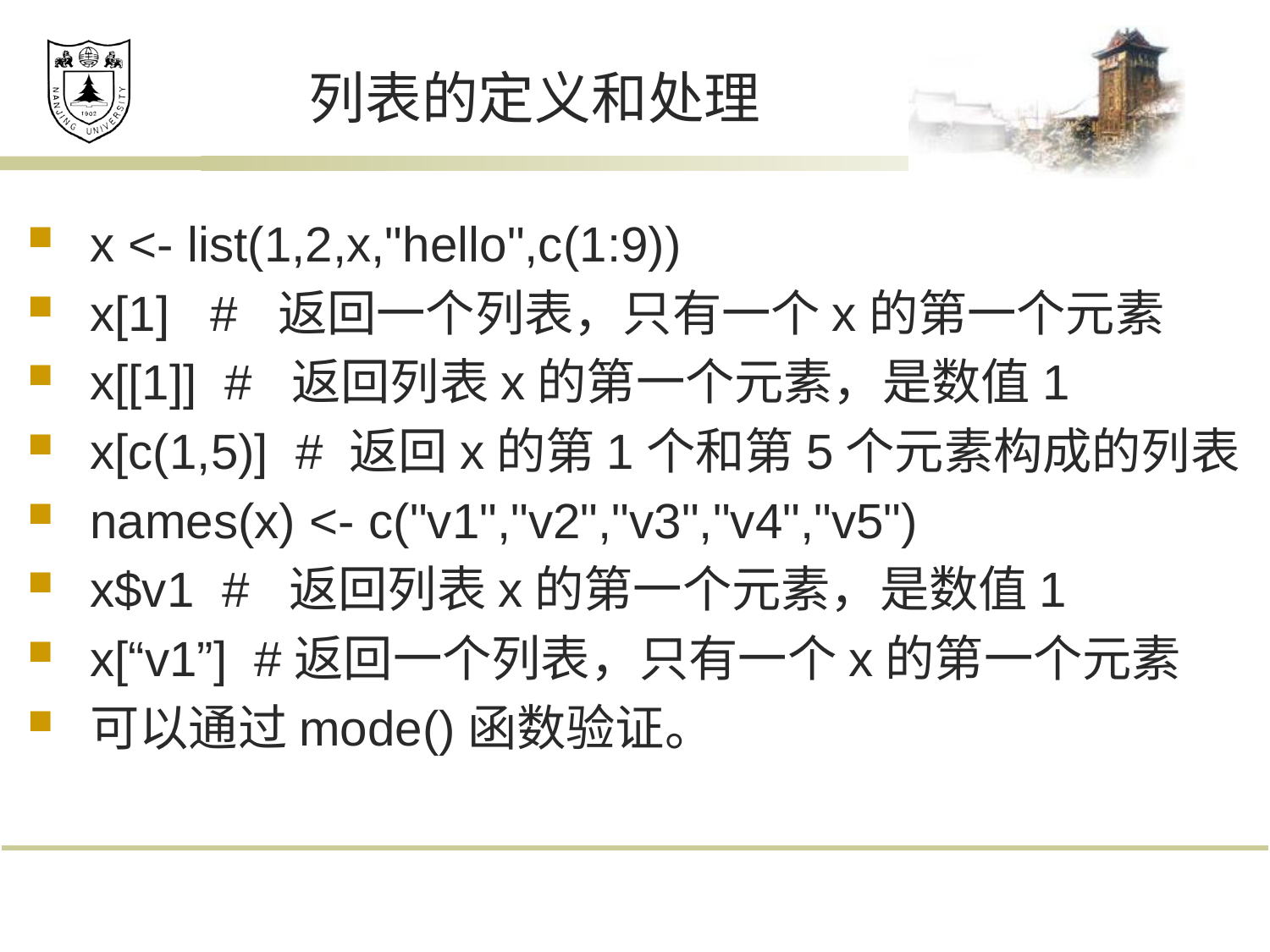

# 列表的定义和处理
x <- list(1,2,x,"hello",c(1:9))
x[1]   #  返回一个列表，只有一个x的第一个元素
x[[1]]  #  返回列表x的第一个元素，是数值1
x[c(1,5)]  # 返回x的第1个和第5个元素构成的列表
names(x) <- c("v1","v2","v3","v4","v5")
x$v1  #  返回列表x的第一个元素，是数值1
x[“v1”]  #返回一个列表，只有一个x的第一个元素
可以通过mode()函数验证。